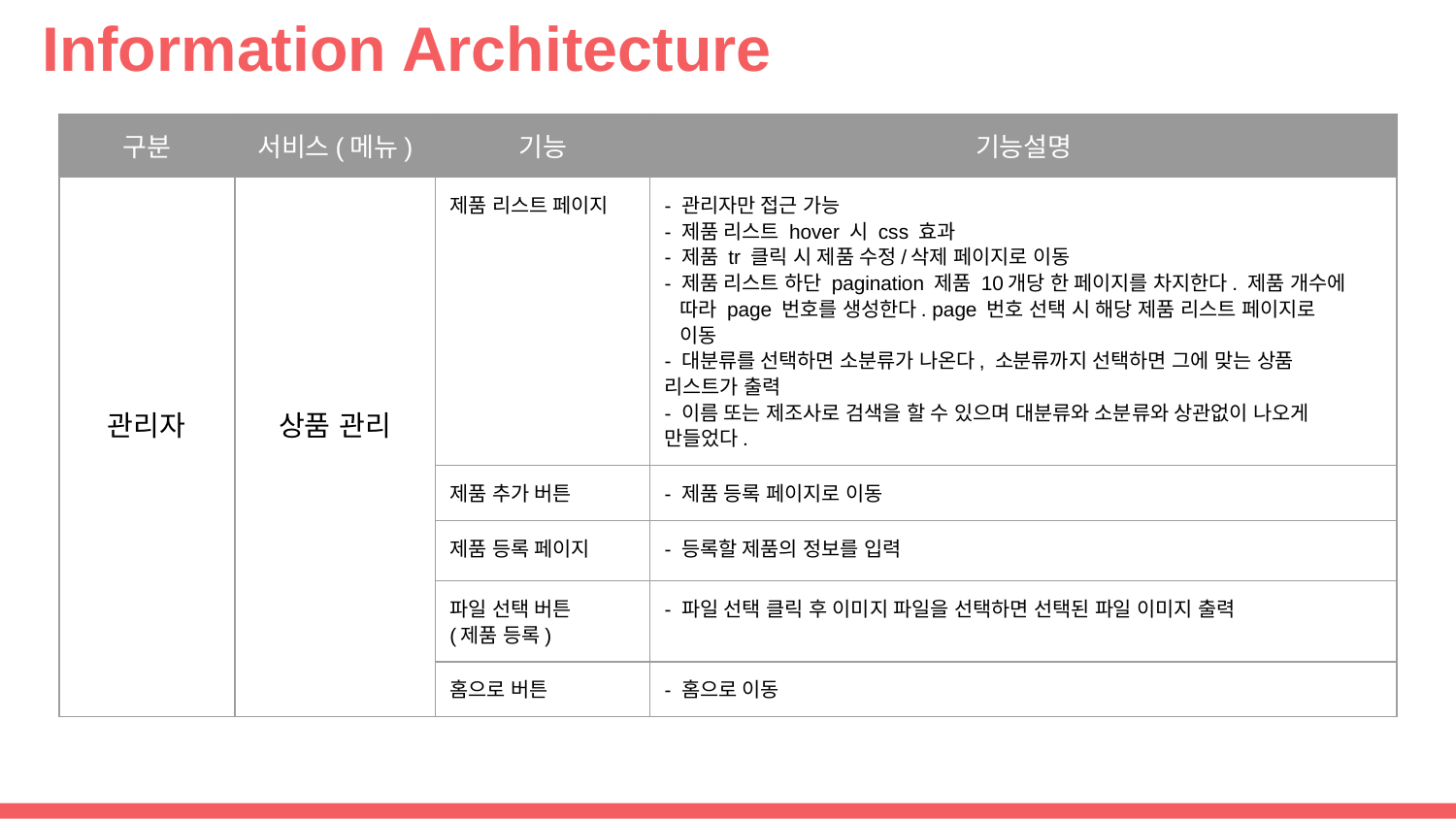

# Information Architecture
| 구분 | 서비스(메뉴) | 기능 | 기능설명 |
| --- | --- | --- | --- |
| 관리자 | 상품 관리 | 제품 리스트 페이지 | - 관리자만 접근 가능 - 제품 리스트 hover 시 css 효과 - 제품 tr 클릭 시 제품 수정/삭제 페이지로 이동 - 제품 리스트 하단 pagination 제품 10개당 한 페이지를 차지한다. 제품 개수에 따라 page 번호를 생성한다. page 번호 선택 시 해당 제품 리스트 페이지로 이동 - 대분류를 선택하면 소분류가 나온다, 소분류까지 선택하면 그에 맞는 상품 리스트가 출력 - 이름 또는 제조사로 검색을 할 수 있으며 대분류와 소분류와 상관없이 나오게 만들었다. |
|  |  | 제품 추가 버튼 | - 제품 등록 페이지로 이동 |
|  |  | 제품 등록 페이지 | - 등록할 제품의 정보를 입력 |
|  |  | 파일 선택 버튼 (제품 등록) | - 파일 선택 클릭 후 이미지 파일을 선택하면 선택된 파일 이미지 출력 |
|  |  | 홈으로 버튼 | - 홈으로 이동 |